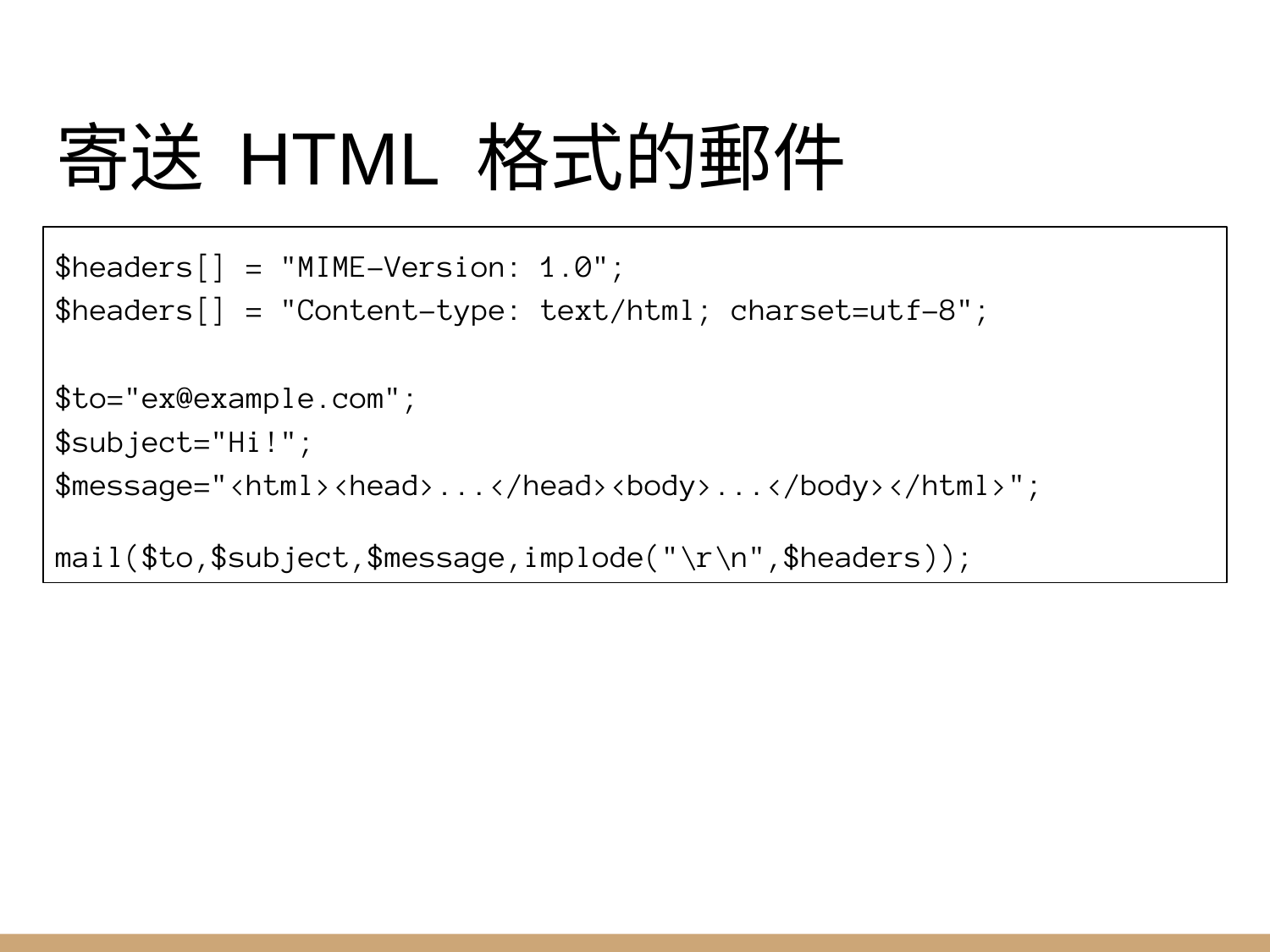

# 寄送 HTML 格式的郵件
$headers[] = "MIME-Version: 1.0";
$headers[] = "Content-type: text/html; charset=utf-8";
$to="ex@example.com";
$subject="Hi!";
$message="<html><head>...</head><body>...</body></html>";
mail($to,$subject,$message,implode("\r\n",$headers));